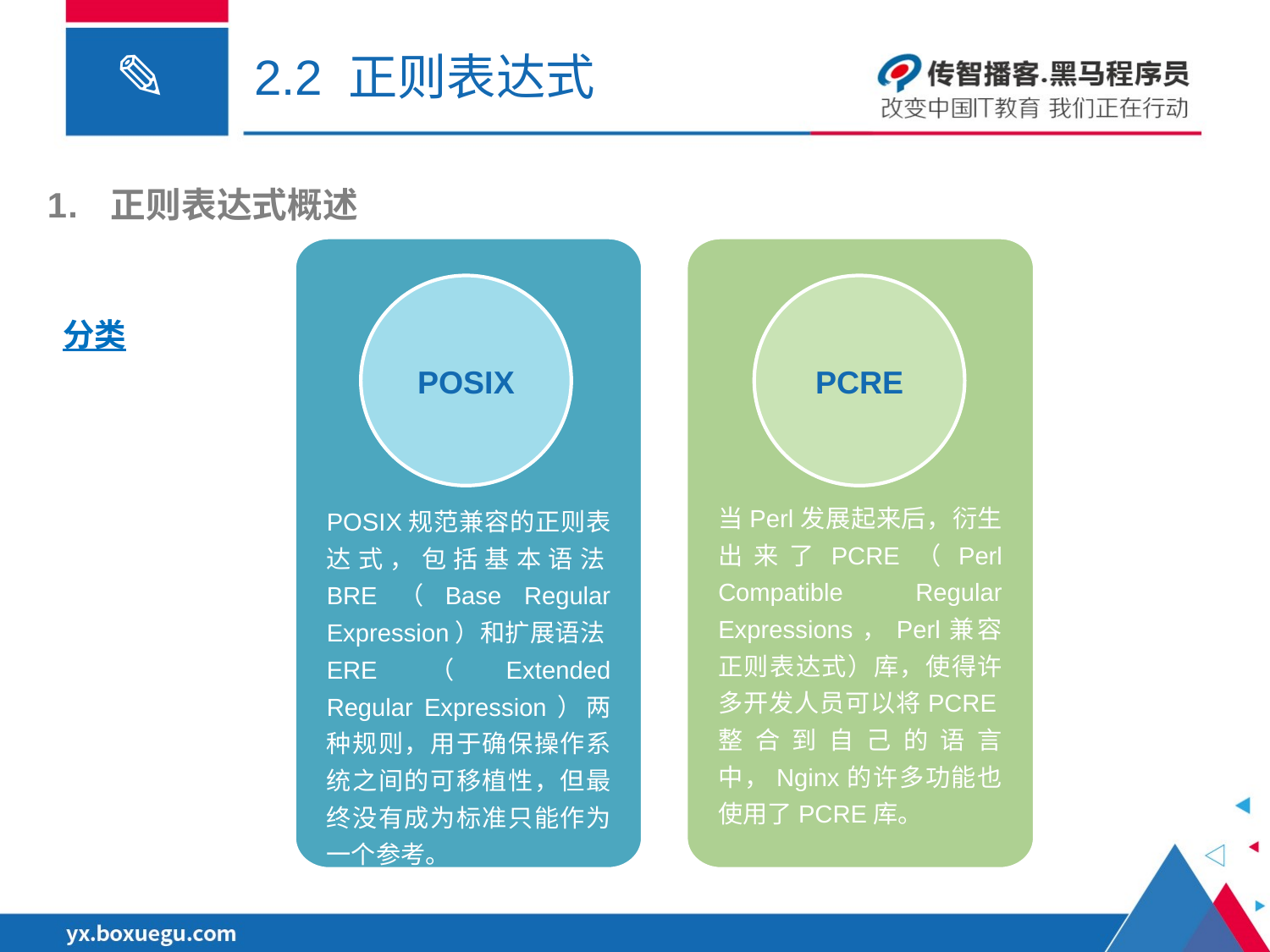

# 2.2 正则表达式
正则表达式概述

POSIX
POSIX规范兼容的正则表达式，包括基本语法BRE（Base Regular Expression）和扩展语法ERE（Extended Regular Expression）两种规则，用于确保操作系统之间的可移植性，但最终没有成为标准只能作为一个参考。

PCRE
当Perl发展起来后，衍生出来了PCRE（Perl Compatible Regular Expressions，Perl兼容正则表达式）库，使得许多开发人员可以将PCRE整合到自己的语言中，Nginx的许多功能也使用了PCRE库。
分类